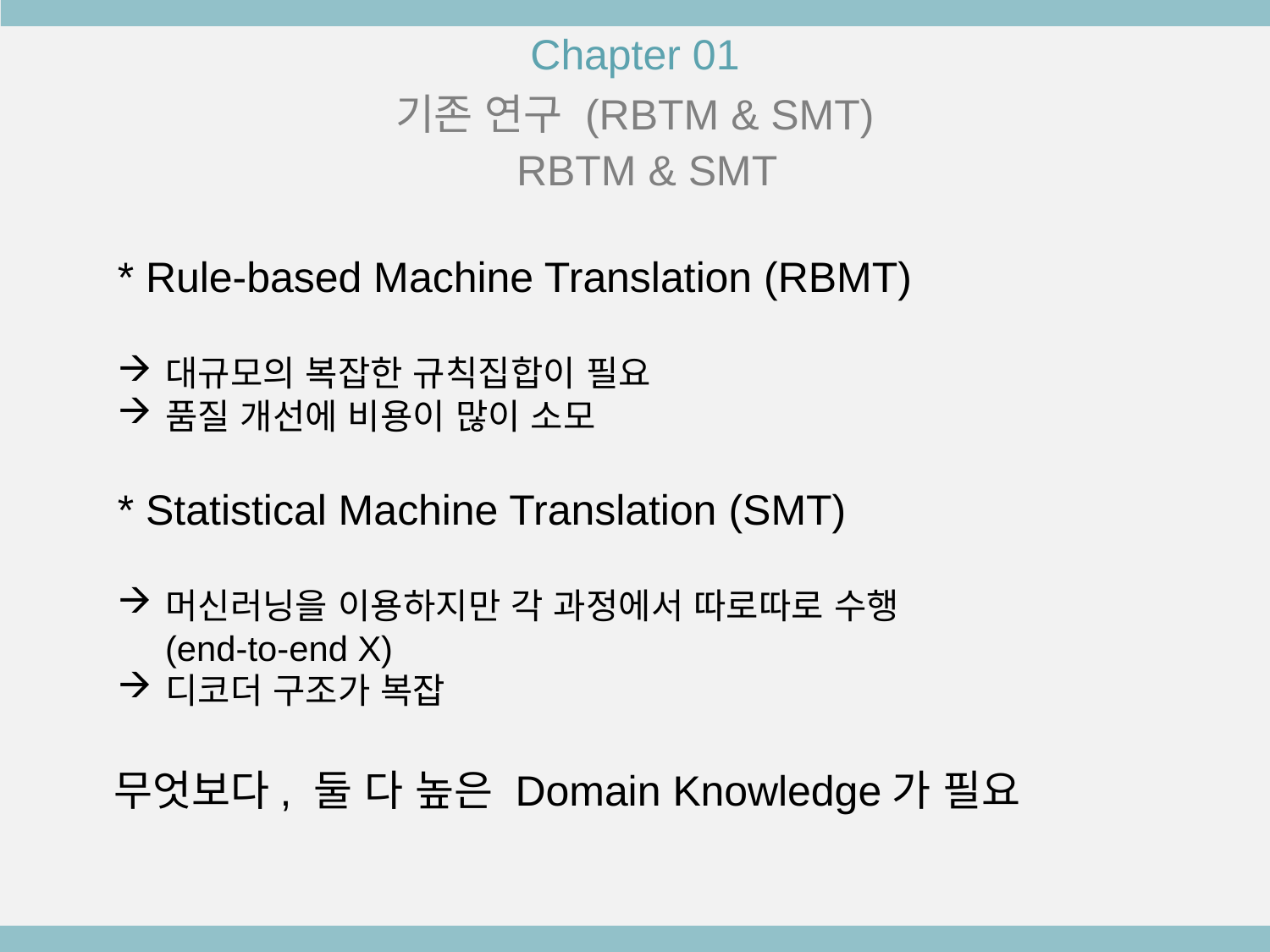

Chapter 01
기존 연구 (RBTM & SMT)
RBTM & SMT
* Rule-based Machine Translation (RBMT)

대규모의 복잡한 규칙집합이 필요
품질 개선에 비용이 많이 소모
* Statistical Machine Translation (SMT)

머신러닝을 이용하지만 각 과정에서 따로따로 수행 (end-to-end X)
디코더 구조가 복잡
무엇보다, 둘 다 높은 Domain Knowledge가 필요